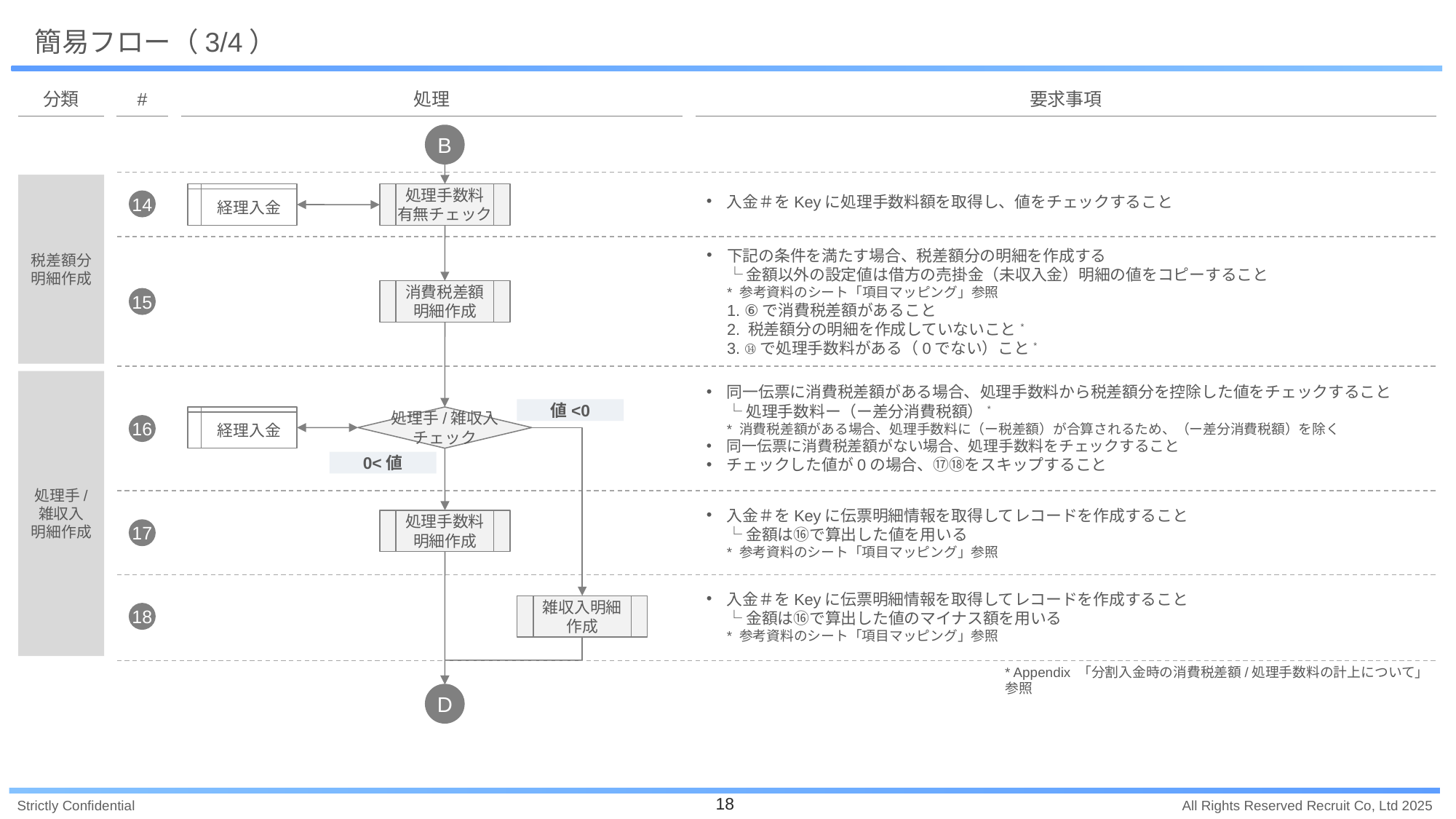

# 簡易フロー（3/4）
分類
#
処理
要求事項
B
税差額分明細作成
入金＃をKeyに処理手数料額を取得し、値をチェックすること
経理入金

処理手数料
有無チェック
14
下記の条件を満たす場合、税差額分の明細を作成する
└ 金額以外の設定値は借方の売掛金（未収入金）明細の値をコピーすること
* 参考資料のシート「項目マッピング」参照
1. ⑥で消費税差額があること
2. 税差額分の明細を作成していないこと*
3. ⑭で処理手数料がある（0でない）こと*

消費税差額
明細作成
15
処理手/
雑収入
明細作成
同一伝票に消費税差額がある場合、処理手数料から税差額分を控除した値をチェックすること
└ 処理手数料ー（ー差分消費税額）*
* 消費税差額がある場合、処理手数料に（ー税差額）が合算されるため、（ー差分消費税額）を除く
同一伝票に消費税差額がない場合、処理手数料をチェックすること
チェックした値が0の場合、⑰⑱をスキップすること
値<0
処理手/雑収入
チェック
経理入金
16
0<値
入金＃をKeyに伝票明細情報を取得してレコードを作成すること
└ 金額は⑯で算出した値を用いる
* 参考資料のシート「項目マッピング」参照

処理手数料
明細作成
17
入金＃をKeyに伝票明細情報を取得してレコードを作成すること
└ 金額は⑯で算出した値のマイナス額を用いる
* 参考資料のシート「項目マッピング」参照

雑収入明細
作成
18
* Appendix 「分割入金時の消費税差額/処理手数料の計上について」参照
D
18